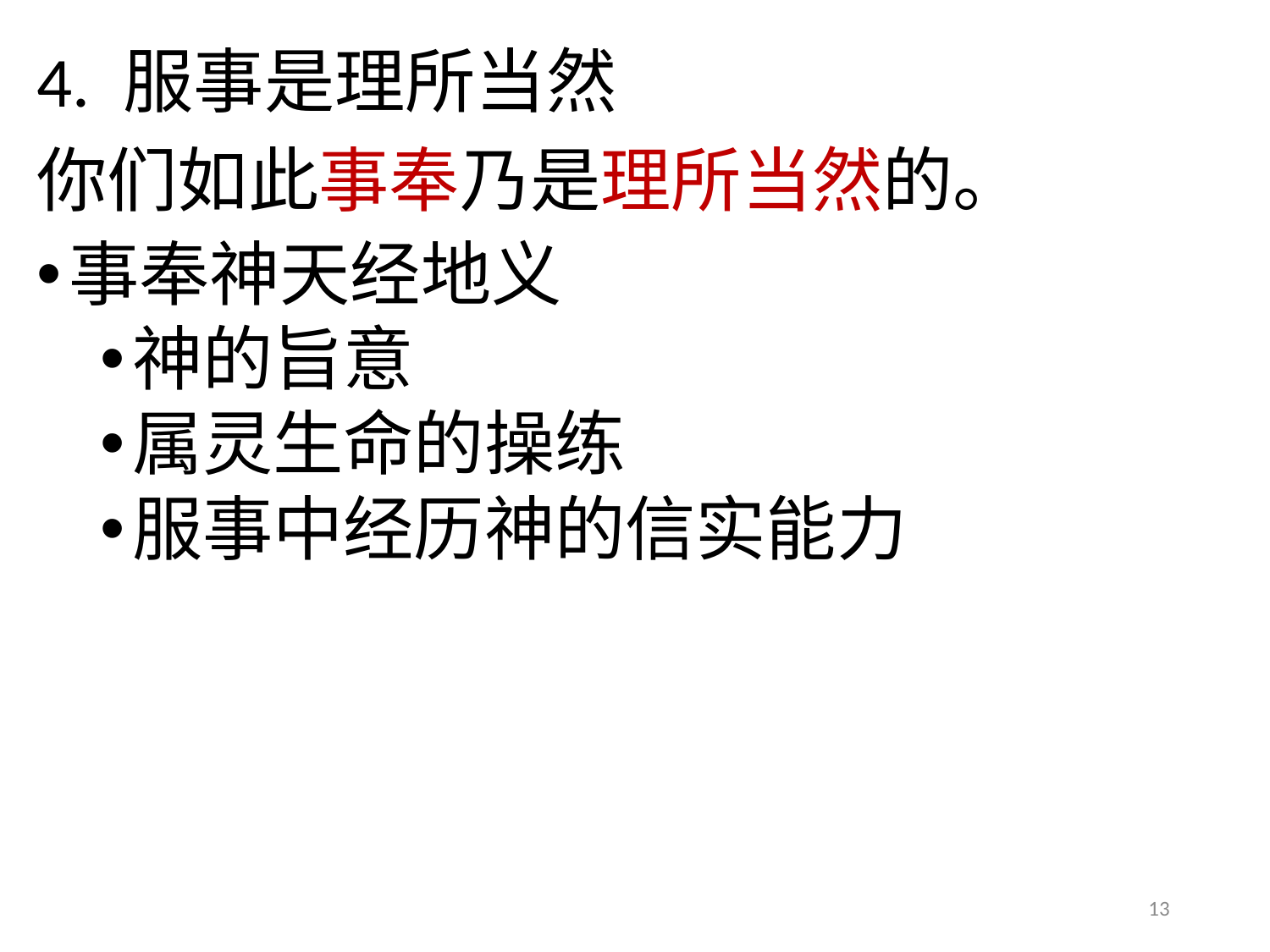

# 4. 服事是理所当然
你们如此事奉乃是理所当然的。
事奉神天经地义
神的旨意
属灵生命的操练
服事中经历神的信实能力

13